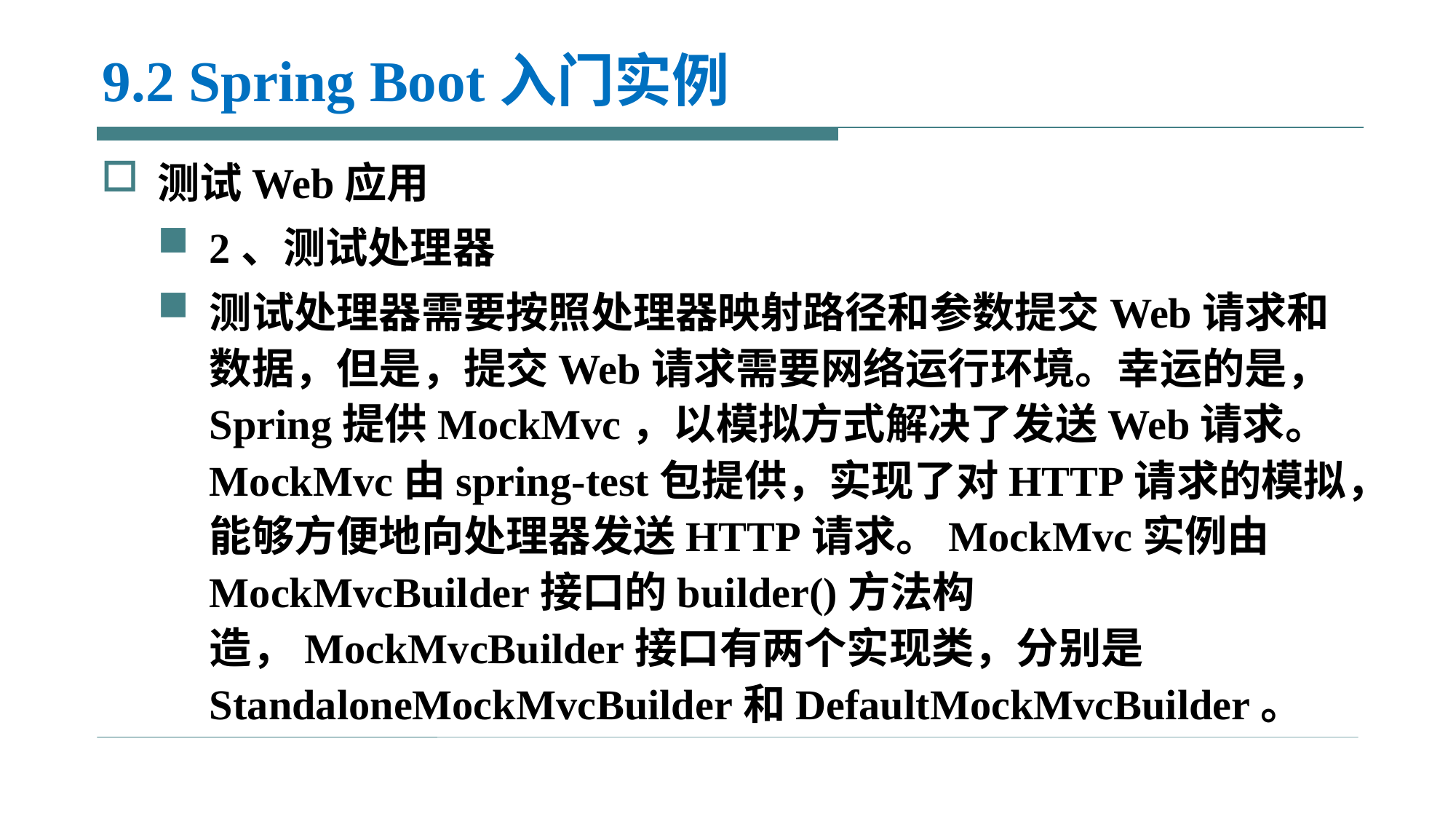

# 9.2 Spring Boot入门实例
测试Web应用
2、测试处理器
测试处理器需要按照处理器映射路径和参数提交Web请求和数据，但是，提交Web请求需要网络运行环境。幸运的是，Spring提供MockMvc，以模拟方式解决了发送Web请求。MockMvc由spring-test包提供，实现了对HTTP请求的模拟，能够方便地向处理器发送HTTP请求。MockMvc实例由MockMvcBuilder接口的builder()方法构造，MockMvcBuilder接口有两个实现类，分别是StandaloneMockMvcBuilder和DefaultMockMvcBuilder。
26